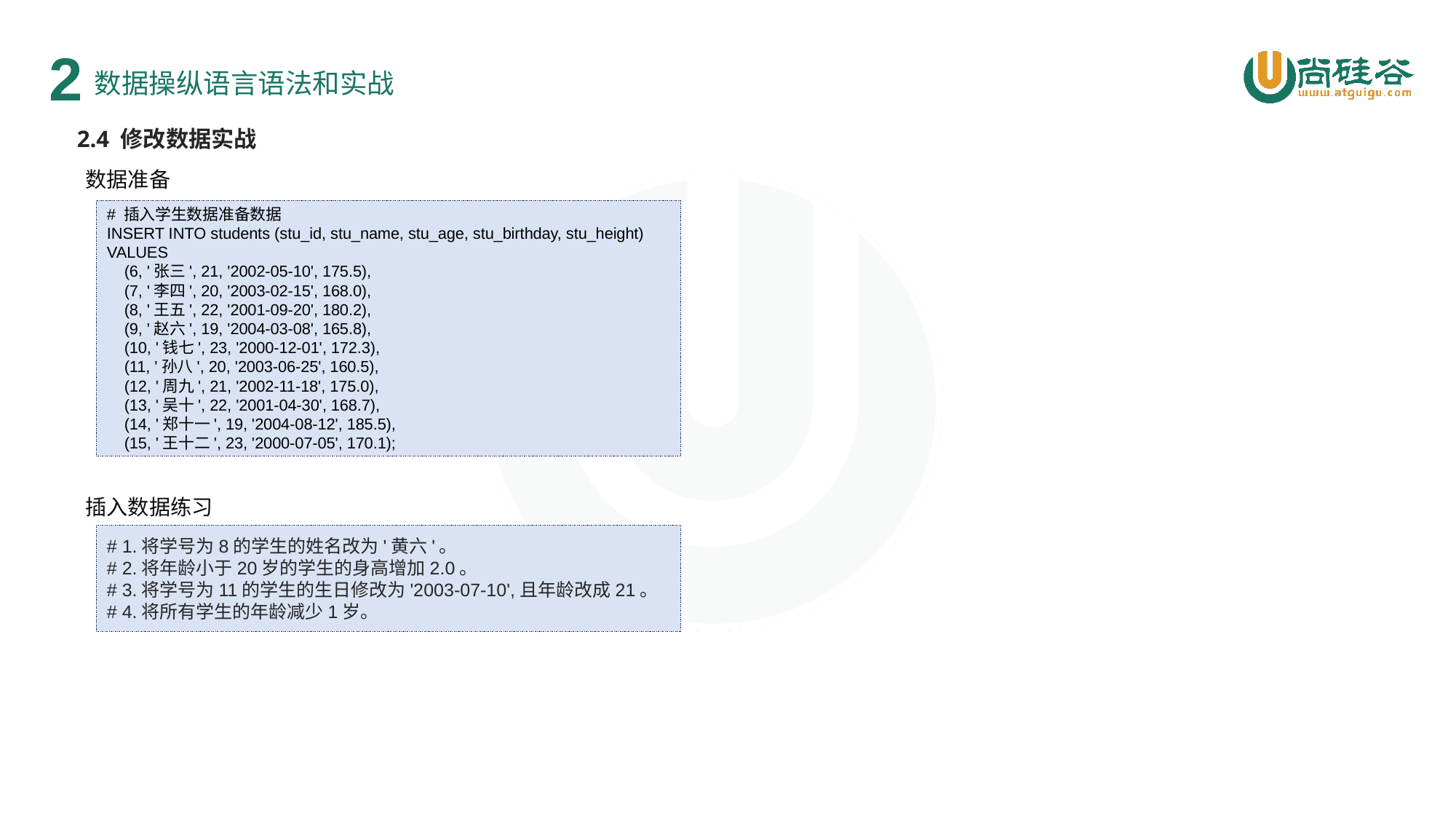

2
数据操纵语言语法和实战
2.4 修改数据实战
数据准备
# 插入学生数据准备数据
INSERT INTO students (stu_id, stu_name, stu_age, stu_birthday, stu_height)
VALUES
    (6, '张三', 21, '2002-05-10', 175.5),
    (7, '李四', 20, '2003-02-15', 168.0),
    (8, '王五', 22, '2001-09-20', 180.2),
    (9, '赵六', 19, '2004-03-08', 165.8),
    (10, '钱七', 23, '2000-12-01', 172.3),
    (11, '孙八', 20, '2003-06-25', 160.5),
    (12, '周九', 21, '2002-11-18', 175.0),
    (13, '吴十', 22, '2001-04-30', 168.7),
    (14, '郑十一', 19, '2004-08-12', 185.5),
    (15, '王十二', 23, '2000-07-05', 170.1);
插入数据练习
# 1.将学号为8的学生的姓名改为'黄六'。
# 2.将年龄小于20岁的学生的身高增加2.0。
# 3.将学号为11的学生的生日修改为'2003-07-10',且年龄改成21。
# 4.将所有学生的年龄减少1岁。